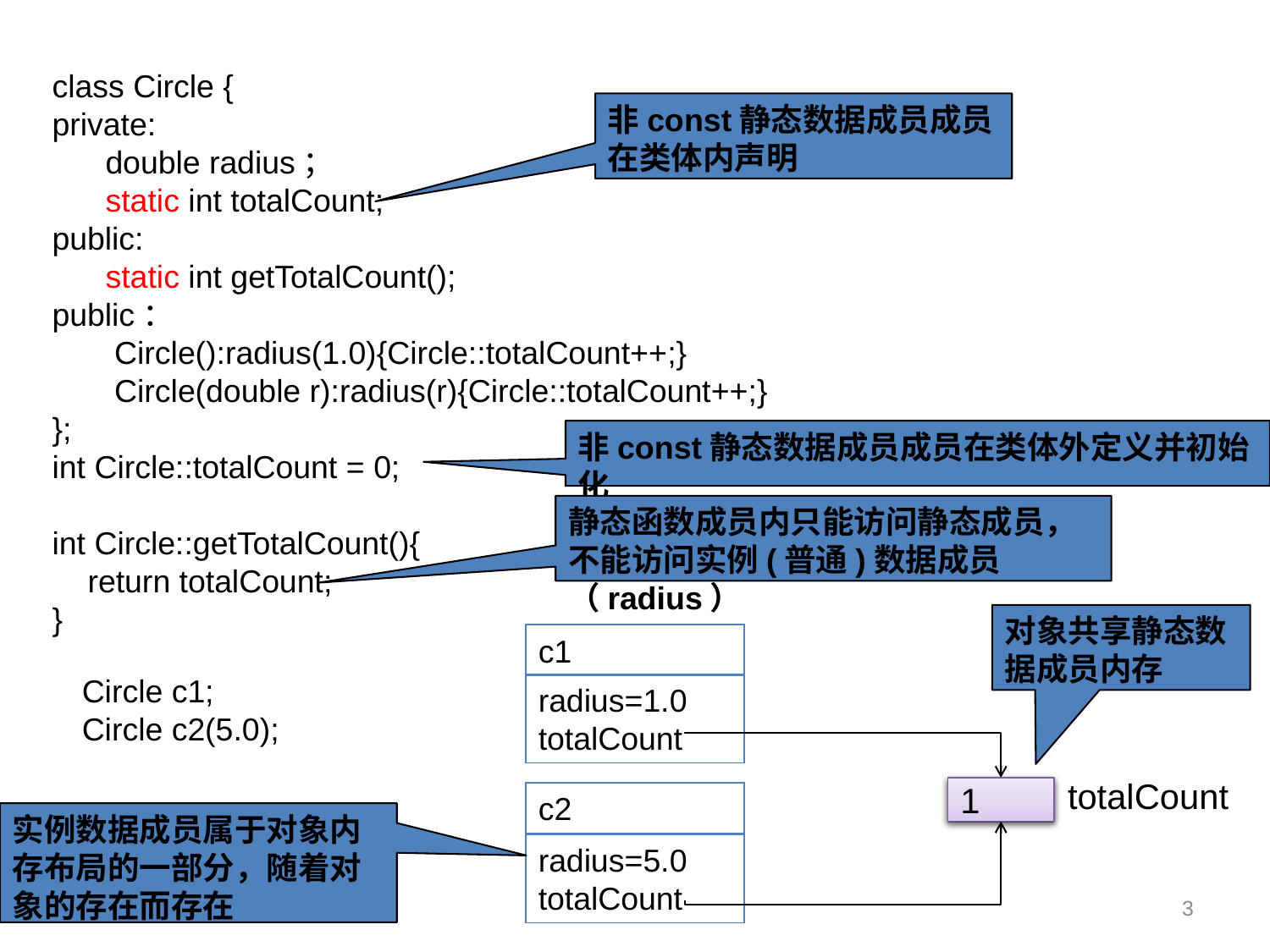

class Circle {
private:
      double radius；
      static int totalCount;
public:
      static int getTotalCount();
public：
       Circle():radius(1.0){Circle::totalCount++;}
       Circle(double r):radius(r){Circle::totalCount++;}
};
int Circle::totalCount = 0;

int Circle::getTotalCount(){
    return totalCount;
}

非const静态数据成员成员在类体内声明
非const静态数据成员成员在类体外定义并初始化
静态函数成员内只能访问静态成员，不能访问实例(普通)数据成员（radius）
对象共享静态数据成员内存
c1
radius=1.0
totalCount
Circle c1;
Circle c2(5.0);
totalCount
1
2
c2
radius=5.0
totalCount
实例数据成员属于对象内存布局的一部分，随着对象的存在而存在
3